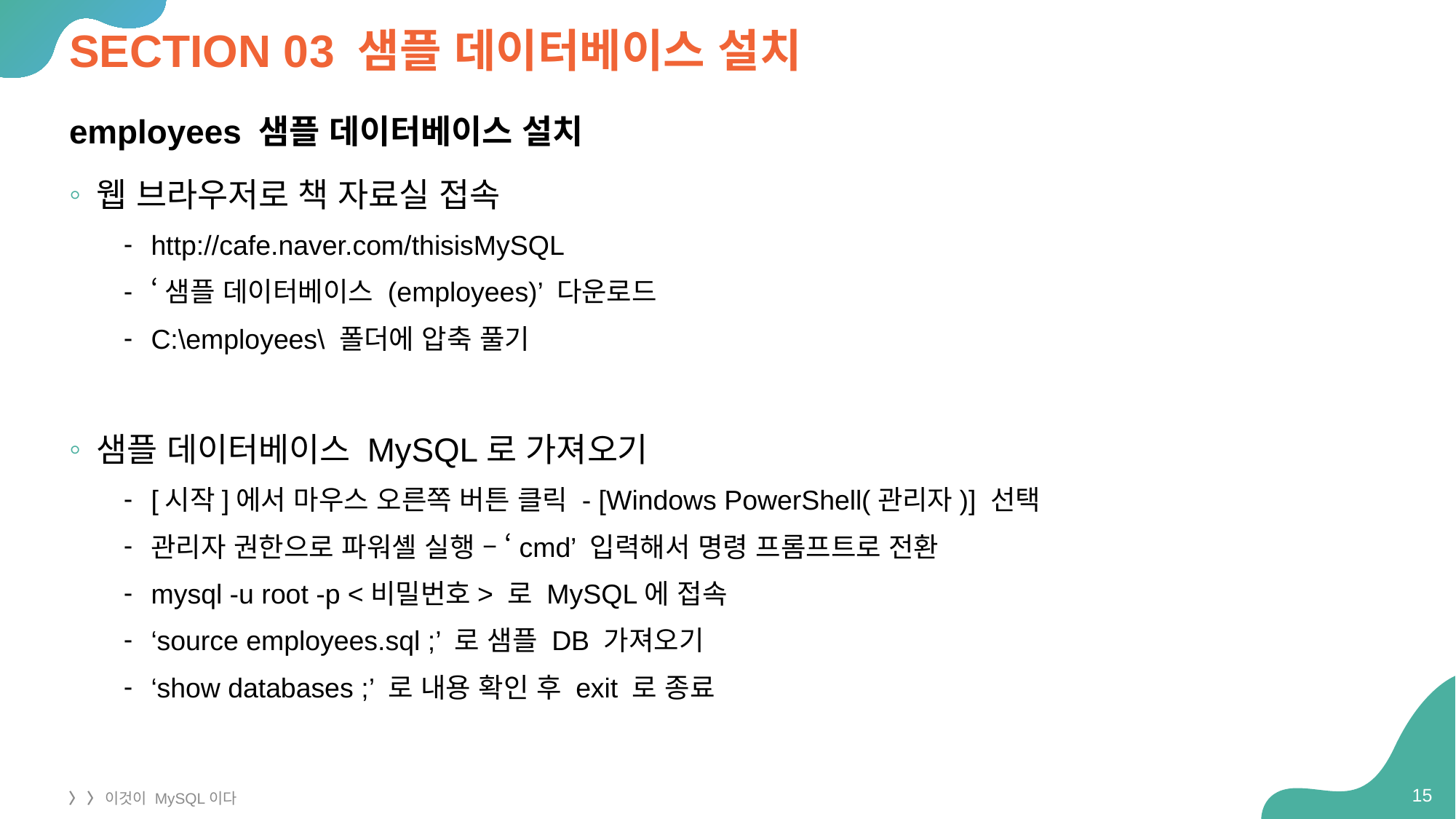

# SECTION 03 샘플 데이터베이스 설치
employees 샘플 데이터베이스 설치
웹 브라우저로 책 자료실 접속
http://cafe.naver.com/thisisMySQL
‘샘플 데이터베이스 (employees)’ 다운로드
C:\employees\ 폴더에 압축 풀기

샘플 데이터베이스 MySQL로 가져오기
[시작]에서 마우스 오른쪽 버튼 클릭 - [Windows PowerShell(관리자)] 선택
관리자 권한으로 파워셸 실행 – ‘cmd’ 입력해서 명령 프롬프트로 전환
mysql -u root -p <비밀번호> 로 MySQL에 접속
‘source employees.sql ;’ 로 샘플 DB 가져오기
‘show databases ;’ 로 내용 확인 후 exit 로 종료

15
〉 〉 이것이 MySQL이다